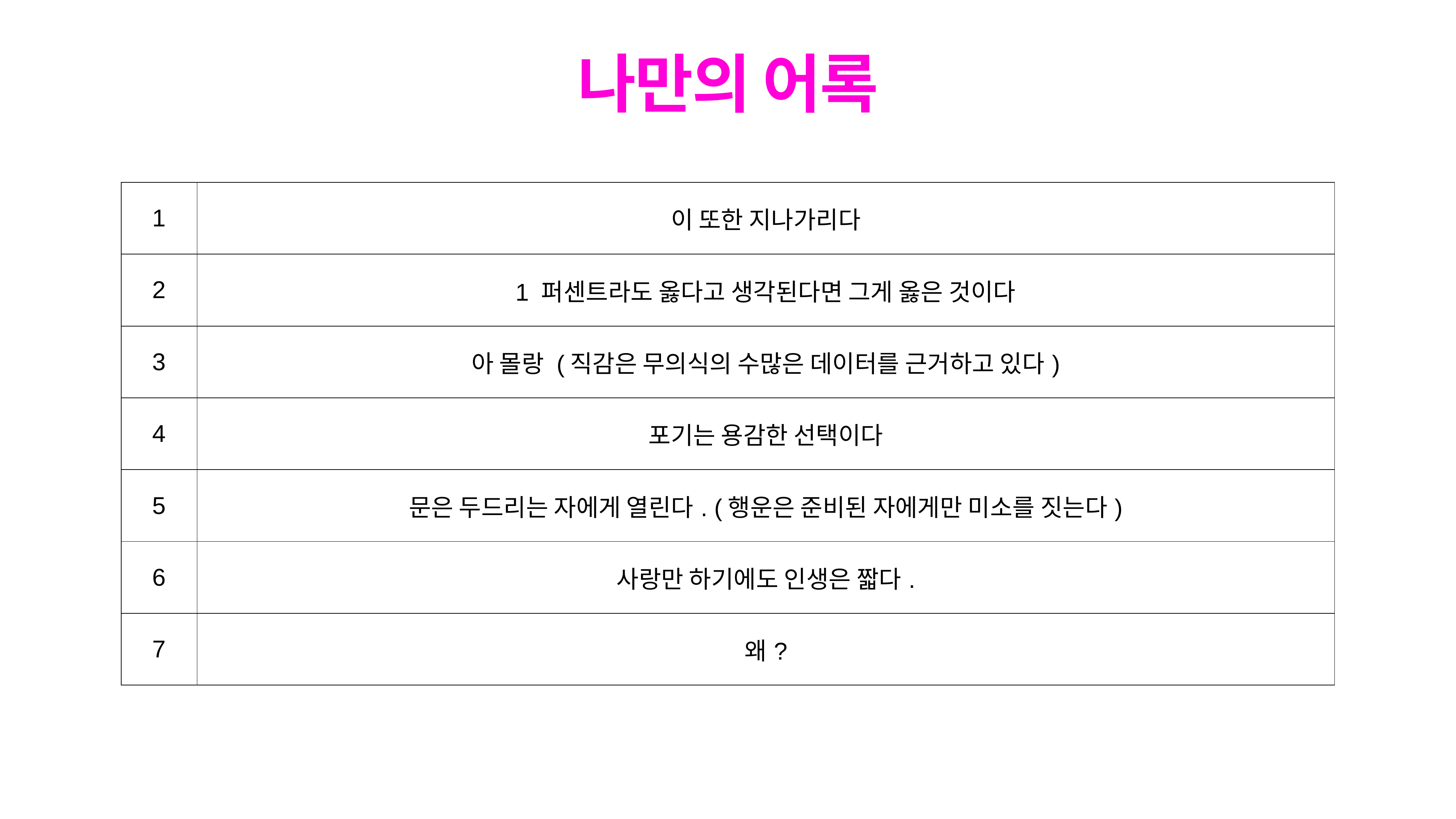

나만의 어록
| 1 | 이 또한 지나가리다 |
| --- | --- |
| 2 | 1 퍼센트라도 옳다고 생각된다면 그게 옳은 것이다 |
| 3 | 아 몰랑 (직감은 무의식의 수많은 데이터를 근거하고 있다) |
| 4 | 포기는 용감한 선택이다 |
| 5 | 문은 두드리는 자에게 열린다. (행운은 준비된 자에게만 미소를 짓는다) |
| 6 | 사랑만 하기에도 인생은 짧다. |
| 7 | 왜? |